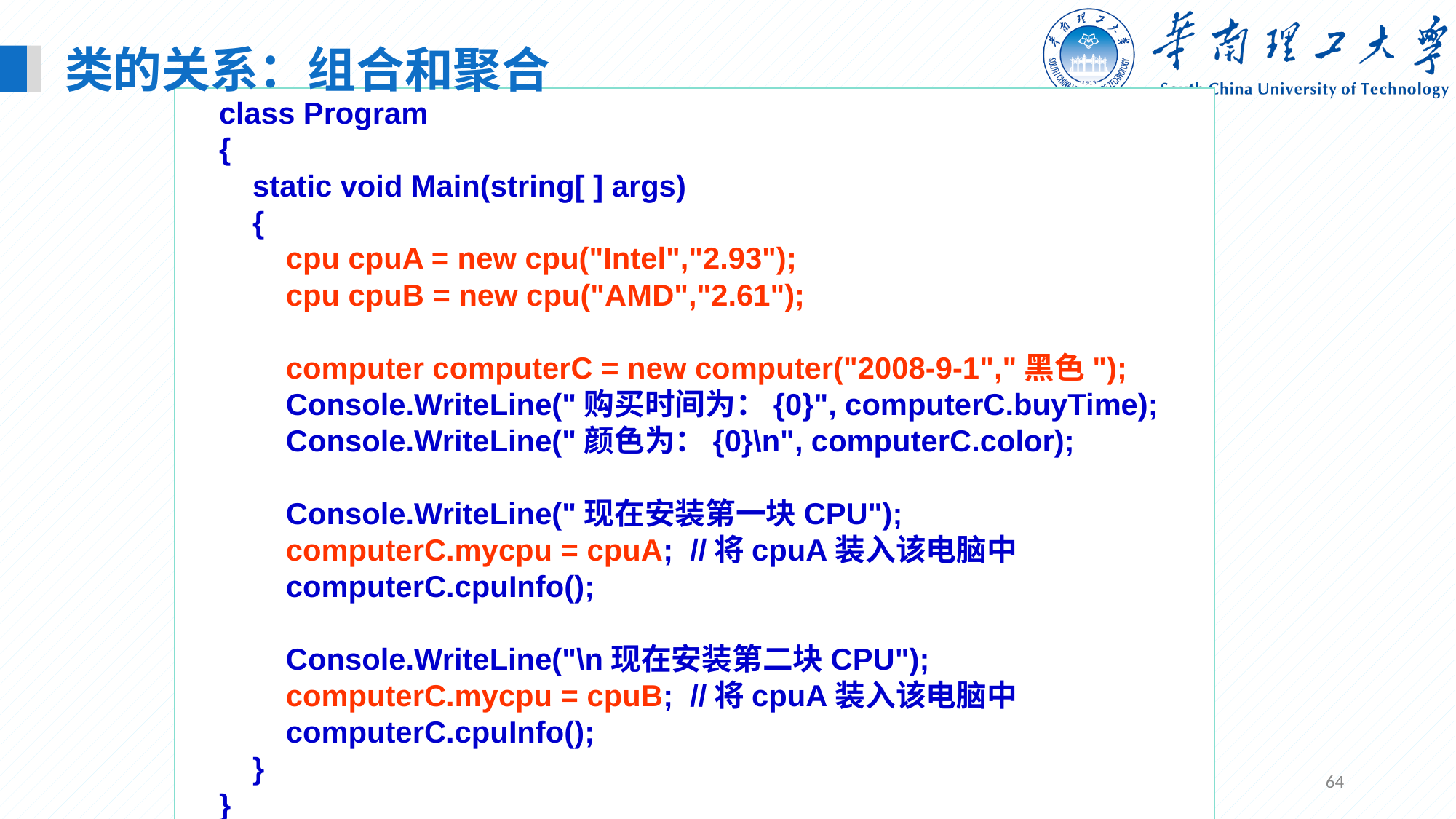

类的关系：组合和聚合
    class Program
    {
        static void Main(string[ ] args)
        {
            cpu cpuA = new cpu("Intel","2.93");
            cpu cpuB = new cpu("AMD","2.61");

            computer computerC = new computer("2008-9-1","黑色");
            Console.WriteLine("购买时间为：{0}", computerC.buyTime);
            Console.WriteLine("颜色为：{0}\n", computerC.color);

            Console.WriteLine("现在安装第一块CPU");
            computerC.mycpu = cpuA;  //将cpuA装入该电脑中
            computerC.cpuInfo();

            Console.WriteLine("\n现在安装第二块CPU");
            computerC.mycpu = cpuB;  //将cpuA装入该电脑中
            computerC.cpuInfo();
        }
    }
软 件 工 程
64